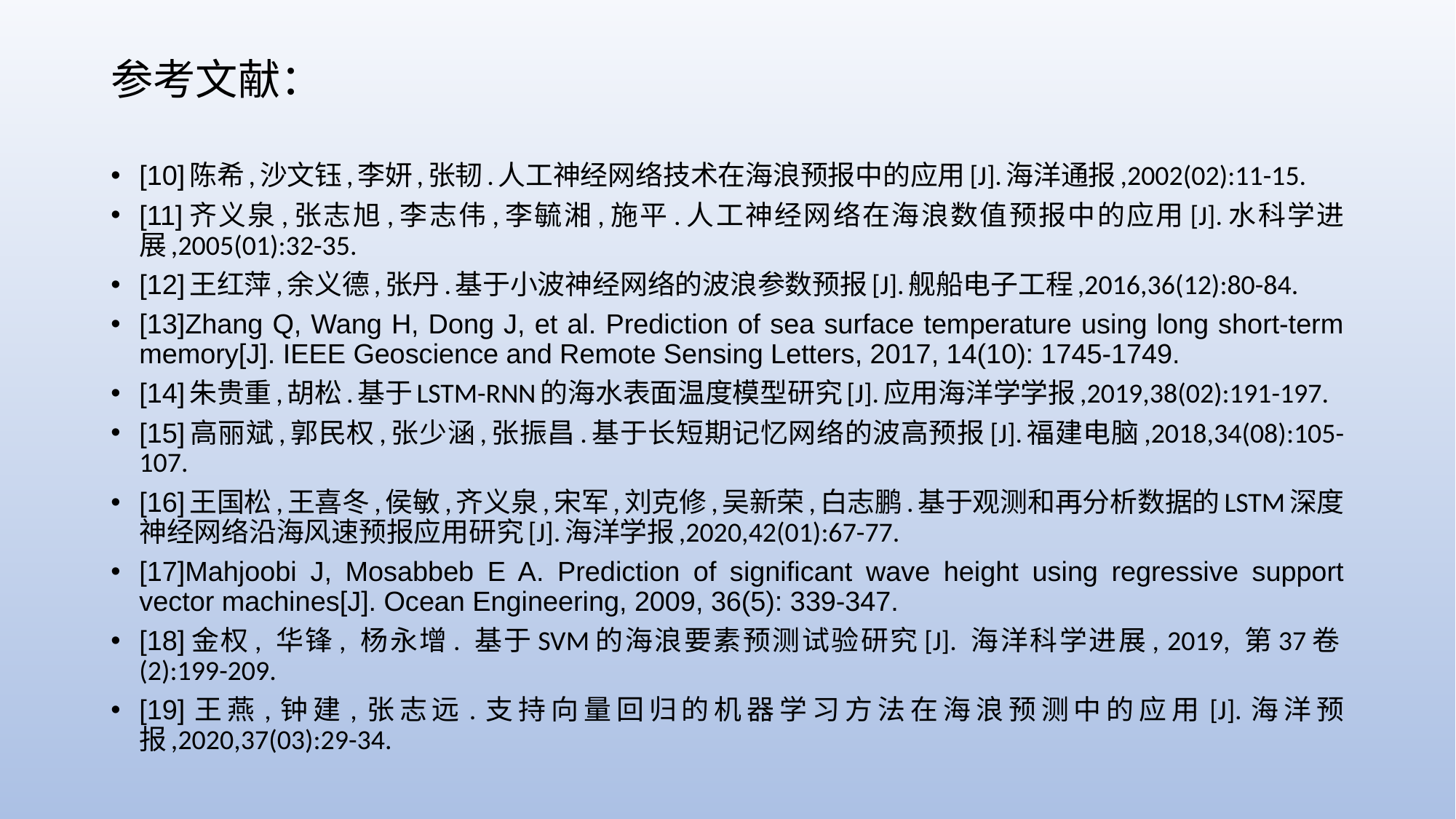

# 参考文献：
[10]陈希,沙文钰,李妍,张韧.人工神经网络技术在海浪预报中的应用[J].海洋通报,2002(02):11-15.
[11]齐义泉,张志旭,李志伟,李毓湘,施平.人工神经网络在海浪数值预报中的应用[J].水科学进展,2005(01):32-35.
[12]王红萍,余义德,张丹.基于小波神经网络的波浪参数预报[J].舰船电子工程,2016,36(12):80-84.
[13]Zhang Q, Wang H, Dong J, et al. Prediction of sea surface temperature using long short-term memory[J]. IEEE Geoscience and Remote Sensing Letters, 2017, 14(10): 1745-1749.
[14]朱贵重,胡松.基于LSTM-RNN的海水表面温度模型研究[J].应用海洋学学报,2019,38(02):191-197.
[15]高丽斌,郭民权,张少涵,张振昌.基于长短期记忆网络的波高预报[J].福建电脑,2018,34(08):105-107.
[16]王国松,王喜冬,侯敏,齐义泉,宋军,刘克修,吴新荣,白志鹏.基于观测和再分析数据的LSTM深度神经网络沿海风速预报应用研究[J].海洋学报,2020,42(01):67-77.
[17]Mahjoobi J, Mosabbeb E A. Prediction of significant wave height using regressive support vector machines[J]. Ocean Engineering, 2009, 36(5): 339-347.
[18]金权, 华锋, 杨永增. 基于SVM的海浪要素预测试验研究[J]. 海洋科学进展, 2019, 第37卷(2):199-209.
[19]王燕,钟建,张志远.支持向量回归的机器学习方法在海浪预测中的应用[J].海洋预报,2020,37(03):29-34.